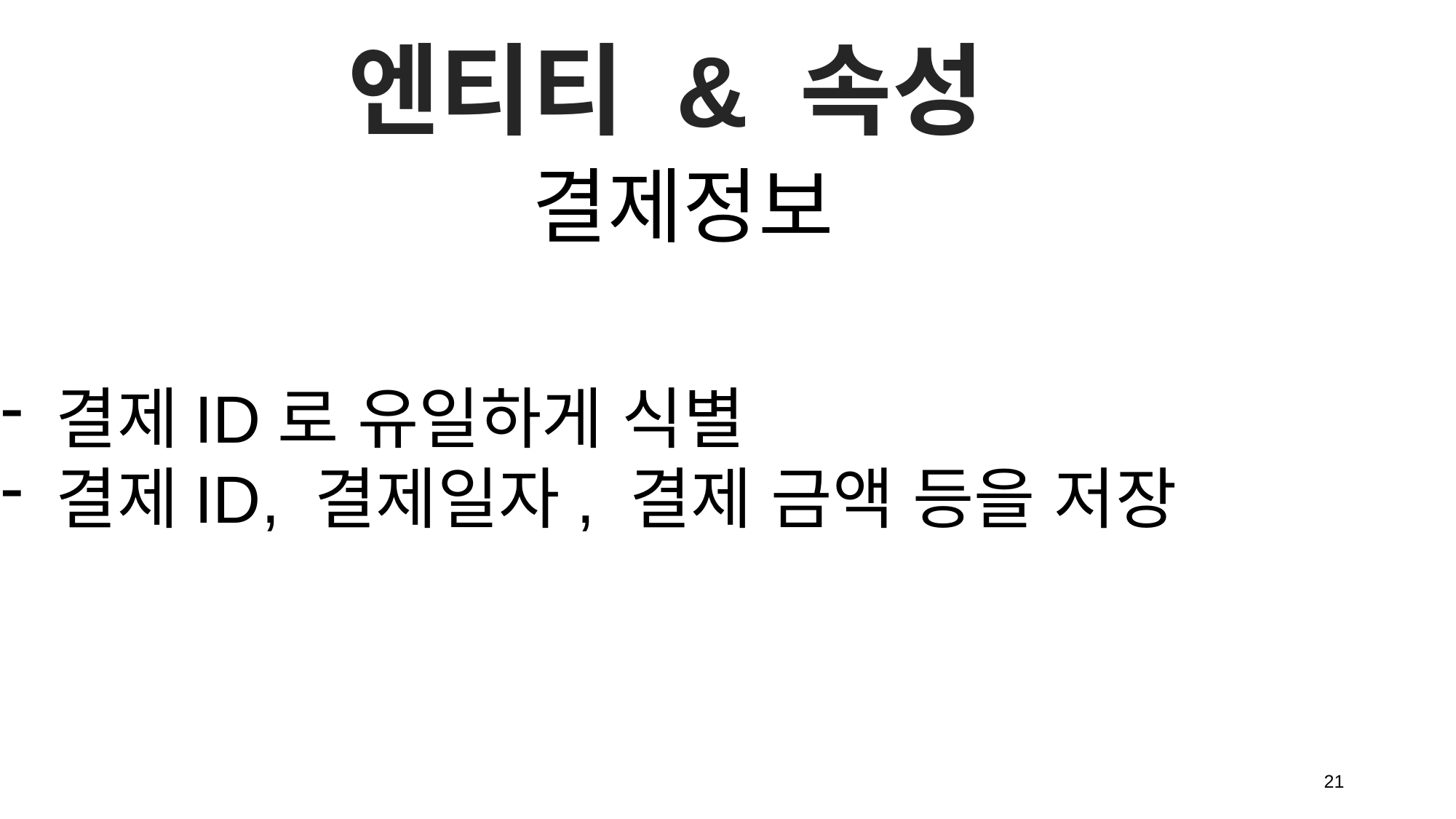

엔티티 & 속성
결제정보
결제ID로 유일하게 식별
결제ID, 결제일자, 결제 금액 등을 저장
21